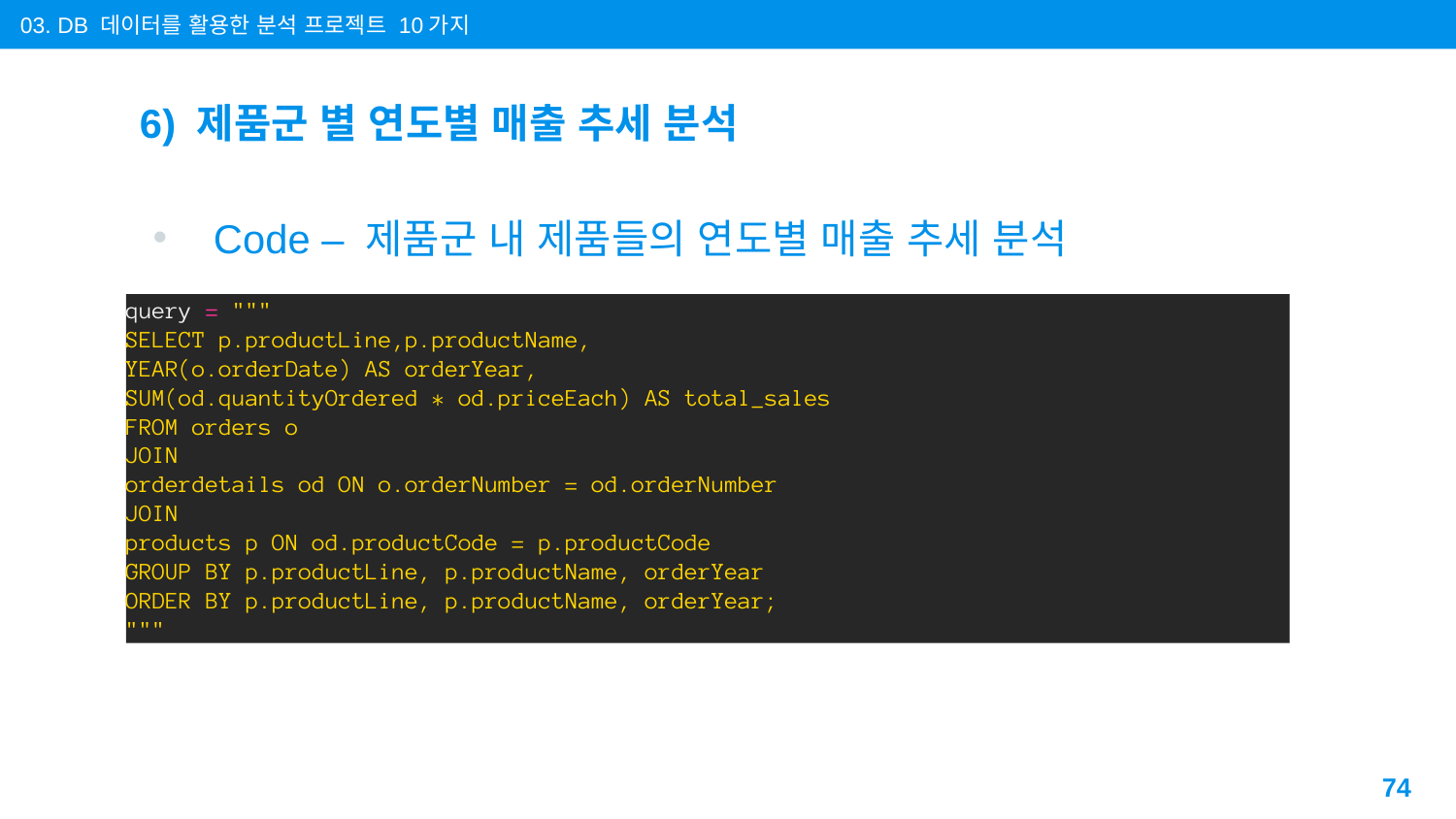

03. DB 데이터를 활용한 분석 프로젝트 10가지
# 6) 제품군 별 연도별 매출 추세 분석
Code – 제품군 내 제품들의 연도별 매출 추세 분석
query = """
SELECT p.productLine,p.productName,
YEAR(o.orderDate) AS orderYear,
SUM(od.quantityOrdered * od.priceEach) AS total_sales
FROM orders o
JOIN
orderdetails od ON o.orderNumber = od.orderNumber
JOIN
products p ON od.productCode = p.productCode
GROUP BY p.productLine, p.productName, orderYear
ORDER BY p.productLine, p.productName, orderYear;
"""
74